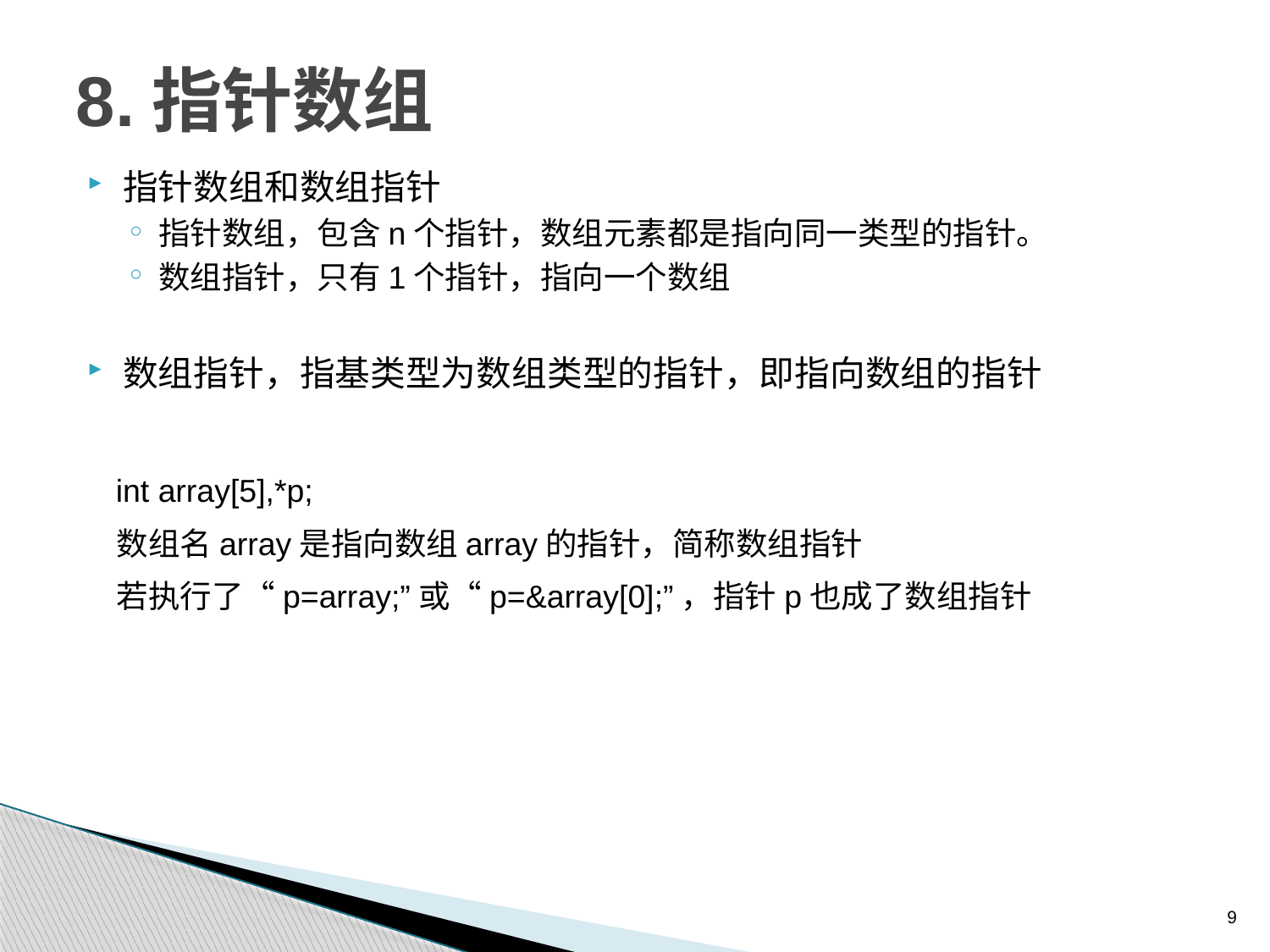

# 8.指针数组
指针数组和数组指针
指针数组，包含n个指针，数组元素都是指向同一类型的指针。
数组指针，只有1个指针，指向一个数组

数组指针，指基类型为数组类型的指针，即指向数组的指针

   int array[5],*p;
   数组名array是指向数组array的指针，简称数组指针
   若执行了“p=array;”或“p=&array[0];”，指针p也成了数组指针

9